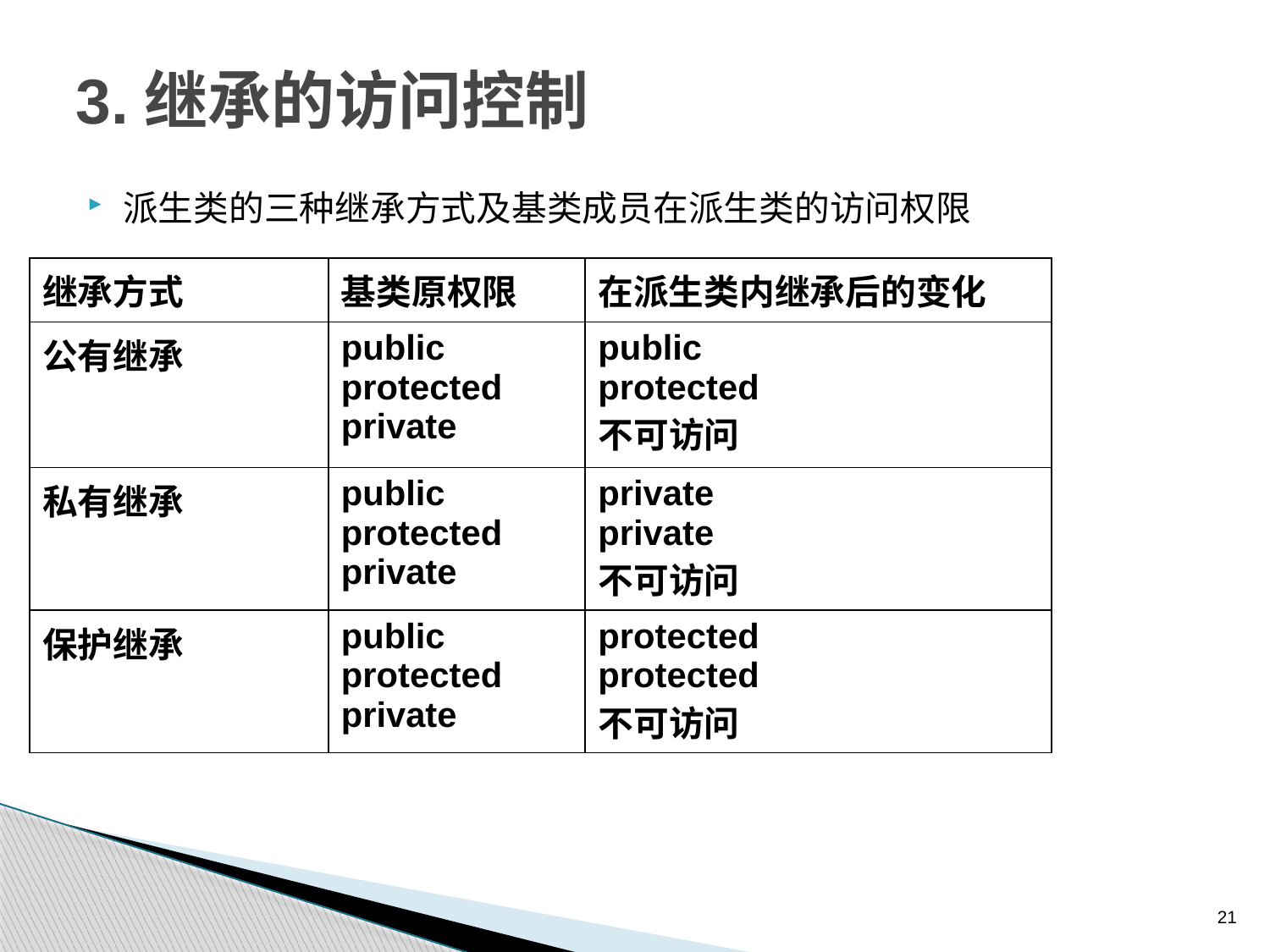

# 3.继承的访问控制
派生类的三种继承方式及基类成员在派生类的访问权限

| 继承方式 | 基类原权限 | 在派生类内继承后的变化 |
| --- | --- | --- |
| 公有继承 | public protected private | public protected 不可访问 |
| 私有继承 | public protected private | private private 不可访问 |
| 保护继承 | public protected private | protected protected 不可访问 |
21